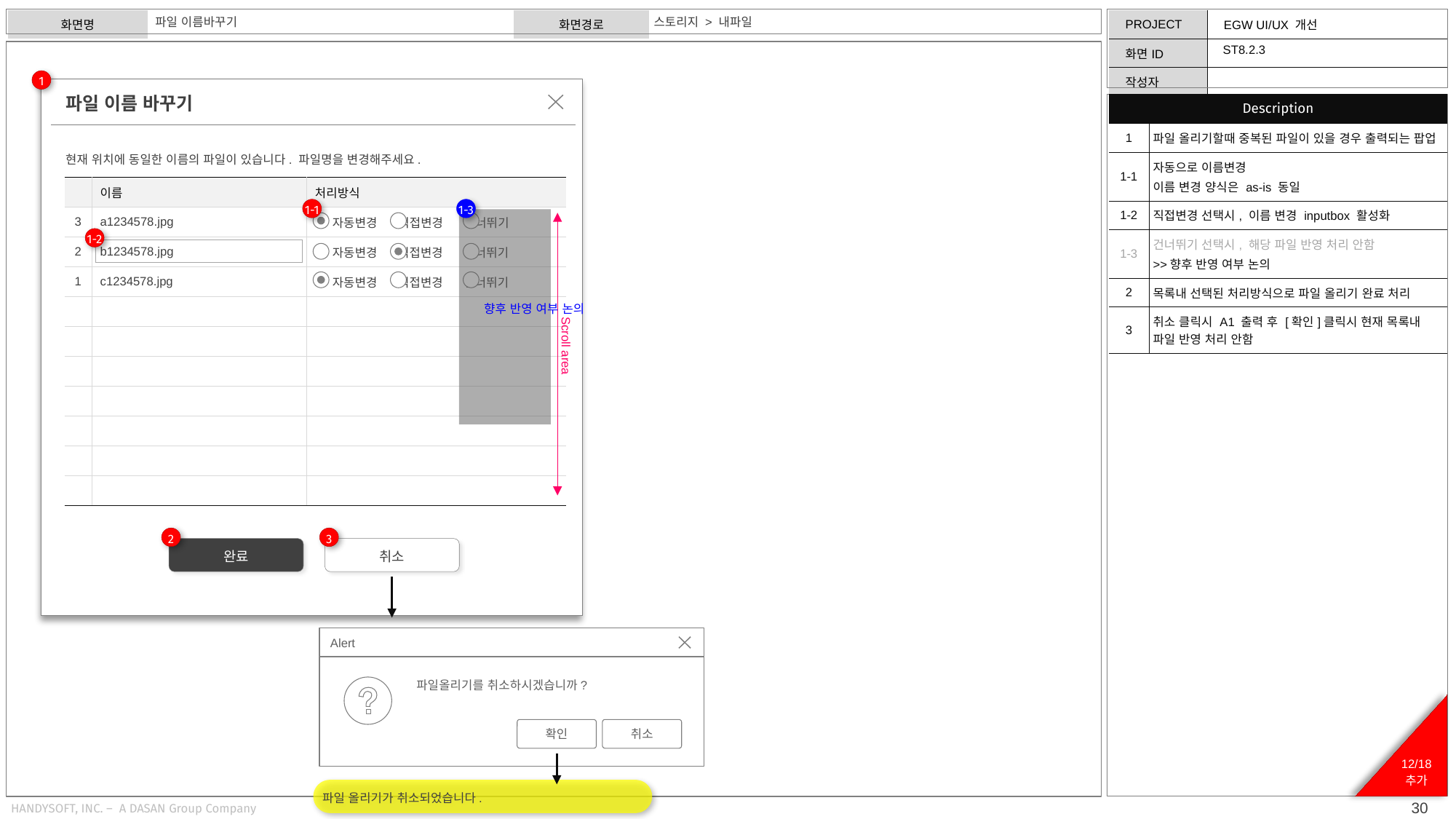

스토리지 > 내파일
파일 이름바꾸기
ST8.2.3
1

파일 이름 바꾸기
| Description |  |
| --- | --- |
| 1 | 파일 올리기할때 중복된 파일이 있을 경우 출력되는 팝업 |
| 1-1 | 자동으로 이름변경 이름 변경 양식은 as-is 동일 |
| 1-2 | 직접변경 선택시, 이름 변경 inputbox 활성화 |
| 1-3 | 건너뛰기 선택시, 해당 파일 반영 처리 안함 >>향후 반영 여부 논의 |
| 2 | 목록내 선택된 처리방식으로 파일 올리기 완료 처리 |
| 3 | 취소 클릭시 A1 출력 후 [확인]클릭시 현재 목록내 파일 반영 처리 안함 |

현재 위치에 동일한 이름의 파일이 있습니다. 파일명을 변경해주세요.
|  | 이름 | 처리방식 |
| --- | --- | --- |
| 3 | a1234578.jpg | 자동변경 직접변경 건너뛰기 |
| 2 | b1234578.jpg | 자동변경 직접변경 건너뛰기 |
| 1 | c1234578.jpg | 자동변경 직접변경 건너뛰기 |
|  |  |  |
|  |  |  |
|  |  |  |
|  |  |  |
|  |  |  |
|  |  |  |
|  |  |  |
1-1
1-3

1-2

향후 반영 여부 논의
Scroll area
2
3
완료
취소
Alert

파일올리기를 취소하시겠습니까?

Abort
확인
취소
12/18
추가
파일 올리기가 취소되었습니다.